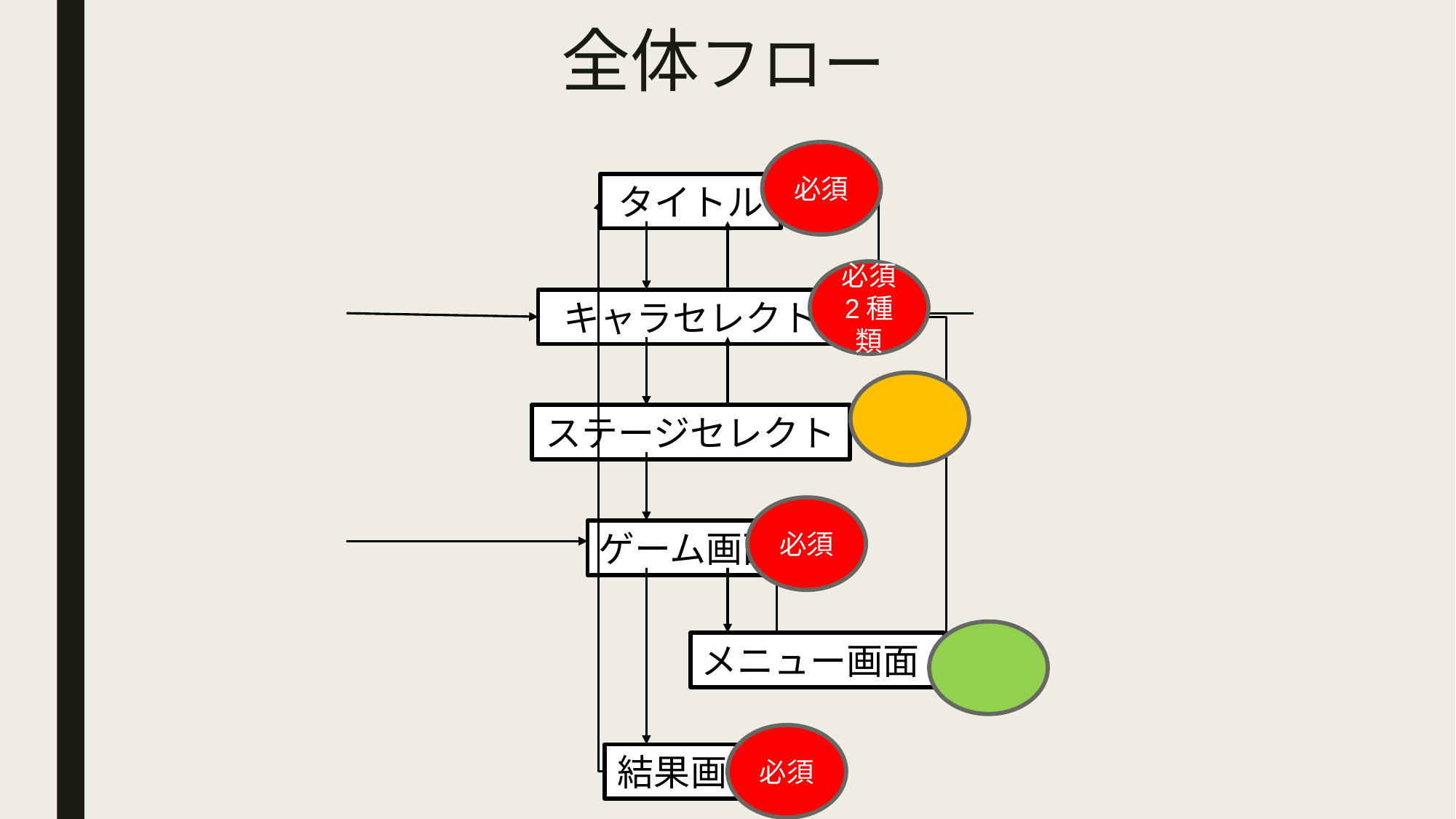

# 全体フロー
必須
タイトル
必須
2種類
キャラセレクト

ステージセレクト
必須
ゲーム画面

メニュー画面
必須
結果画面